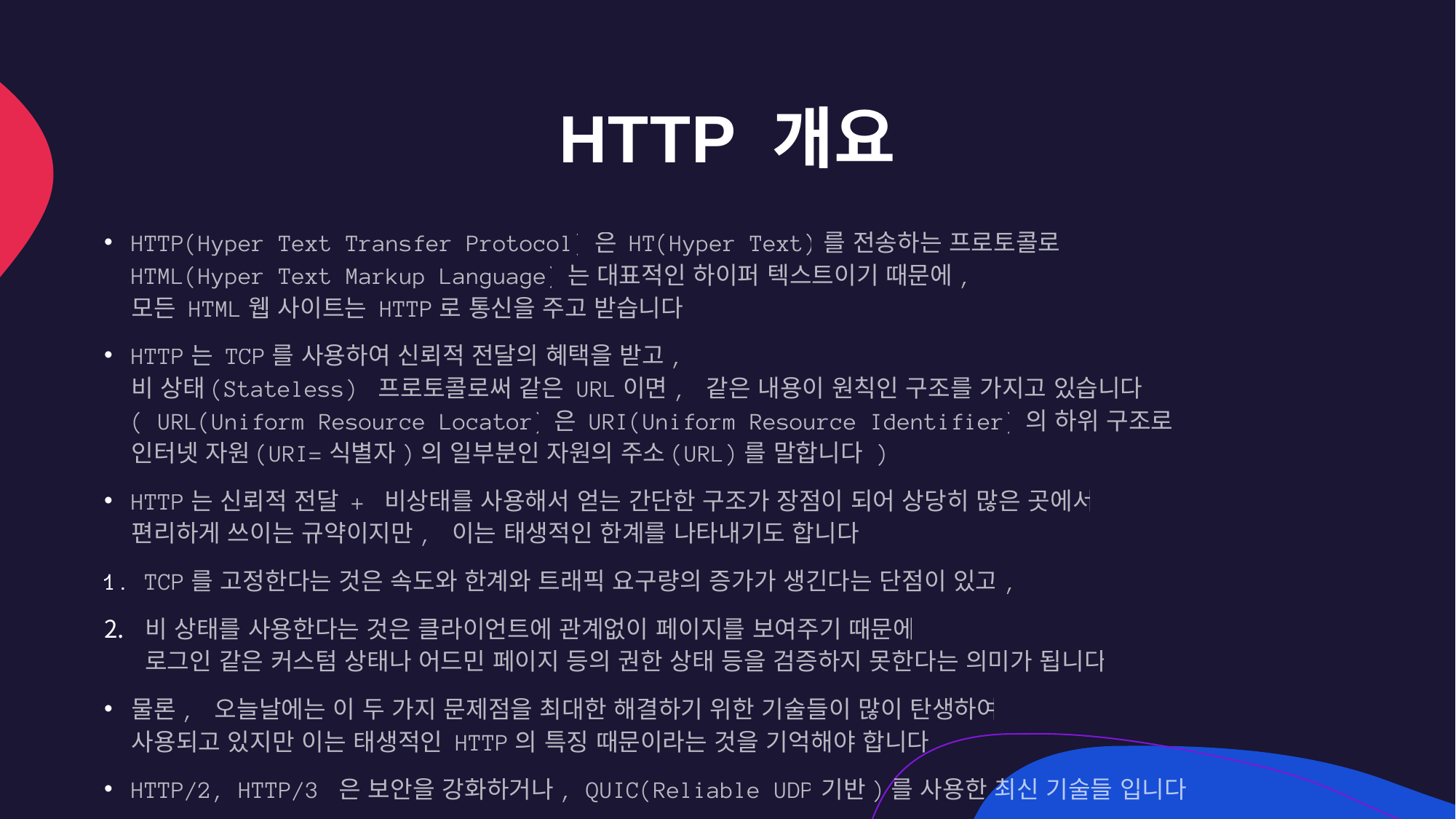

# HTTP 개요
HTTP(Hyper Text Transfer Protocol)은 HT(Hyper Text)를 전송하는 프로토콜로
HTML(Hyper Text Markup Language)는 대표적인 하이퍼 텍스트이기 때문에,
모든 HTML웹 사이트는 HTTP로 통신을 주고 받습니다
HTTP는 TCP를 사용하여 신뢰적 전달의 혜택을 받고,
비 상태(Stateless) 프로토콜로써 같은 URL이면, 같은 내용이 원칙인 구조를 가지고 있습니다
( URL(Uniform Resource Locator)은 URI(Uniform Resource Identifier)의 하위 구조로
인터넷 자원(URI=식별자)의 일부분인 자원의 주소(URL)를 말합니다 )
HTTP는 신뢰적 전달 + 비상태를 사용해서 얻는 간단한 구조가 장점이 되어 상당히 많은 곳에서
편리하게 쓰이는 규약이지만, 이는 태생적인 한계를 나타내기도 합니다
TCP를 고정한다는 것은 속도와 한계와 트래픽 요구량의 증가가 생긴다는 단점이 있고,
비 상태를 사용한다는 것은 클라이언트에 관계없이 페이지를 보여주기 때문에
로그인 같은 커스텀 상태나 어드민 페이지 등의 권한 상태 등을 검증하지 못한다는 의미가 됩니다
물론, 오늘날에는 이 두 가지 문제점을 최대한 해결하기 위한 기술들이 많이 탄생하여
사용되고 있지만 이는 태생적인 HTTP의 특징 때문이라는 것을 기억해야 합니다
HTTP/2, HTTP/3 은 보안을 강화하거나, QUIC(Reliable UDP기반)를 사용한 최신 기술들 입니다